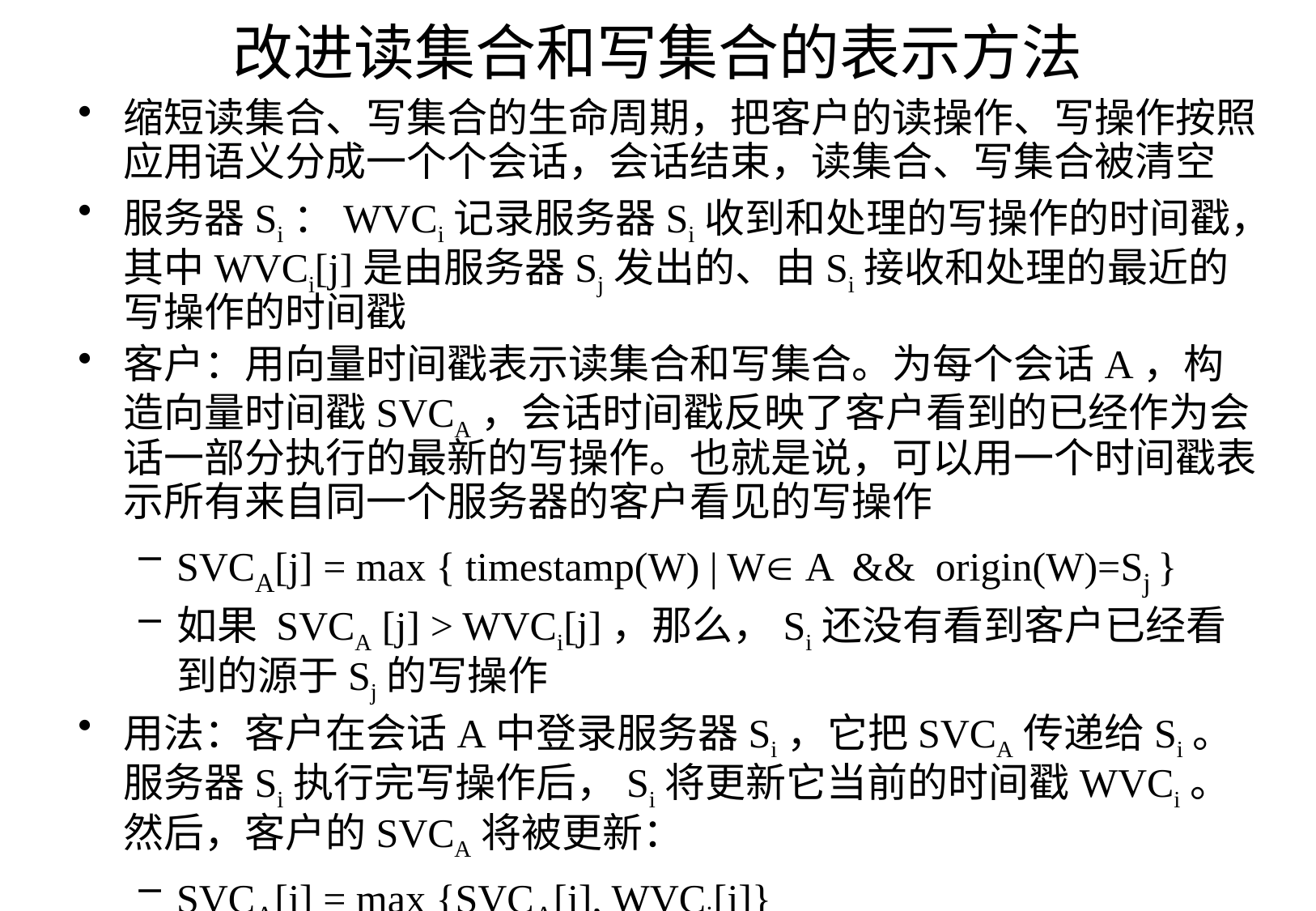

# 改进读集合和写集合的表示方法
缩短读集合、写集合的生命周期，把客户的读操作、写操作按照应用语义分成一个个会话，会话结束，读集合、写集合被清空
服务器Si：WVCi记录服务器Si收到和处理的写操作的时间戳，其中WVCi[j]是由服务器Sj发出的、由Si接收和处理的最近的写操作的时间戳
客户：用向量时间戳表示读集合和写集合。为每个会话A，构造向量时间戳SVCA，会话时间戳反映了客户看到的已经作为会话一部分执行的最新的写操作。也就是说，可以用一个时间戳表示所有来自同一个服务器的客户看见的写操作
SVCA[j] = max { timestamp(W) | W∈ A  &&  origin(W)=Sj }
如果 SVCA [j] > WVCi[j]，那么，Si还没有看到客户已经看到的源于Sj的写操作
用法：客户在会话A中登录服务器Si，它把SVCA传递给Si。服务器Si执行完写操作后，Si将更新它当前的时间戳WVCi。然后，客户的SVCA将被更新：
SVCA[j] = max {SVCA[j], WVCi[j]}